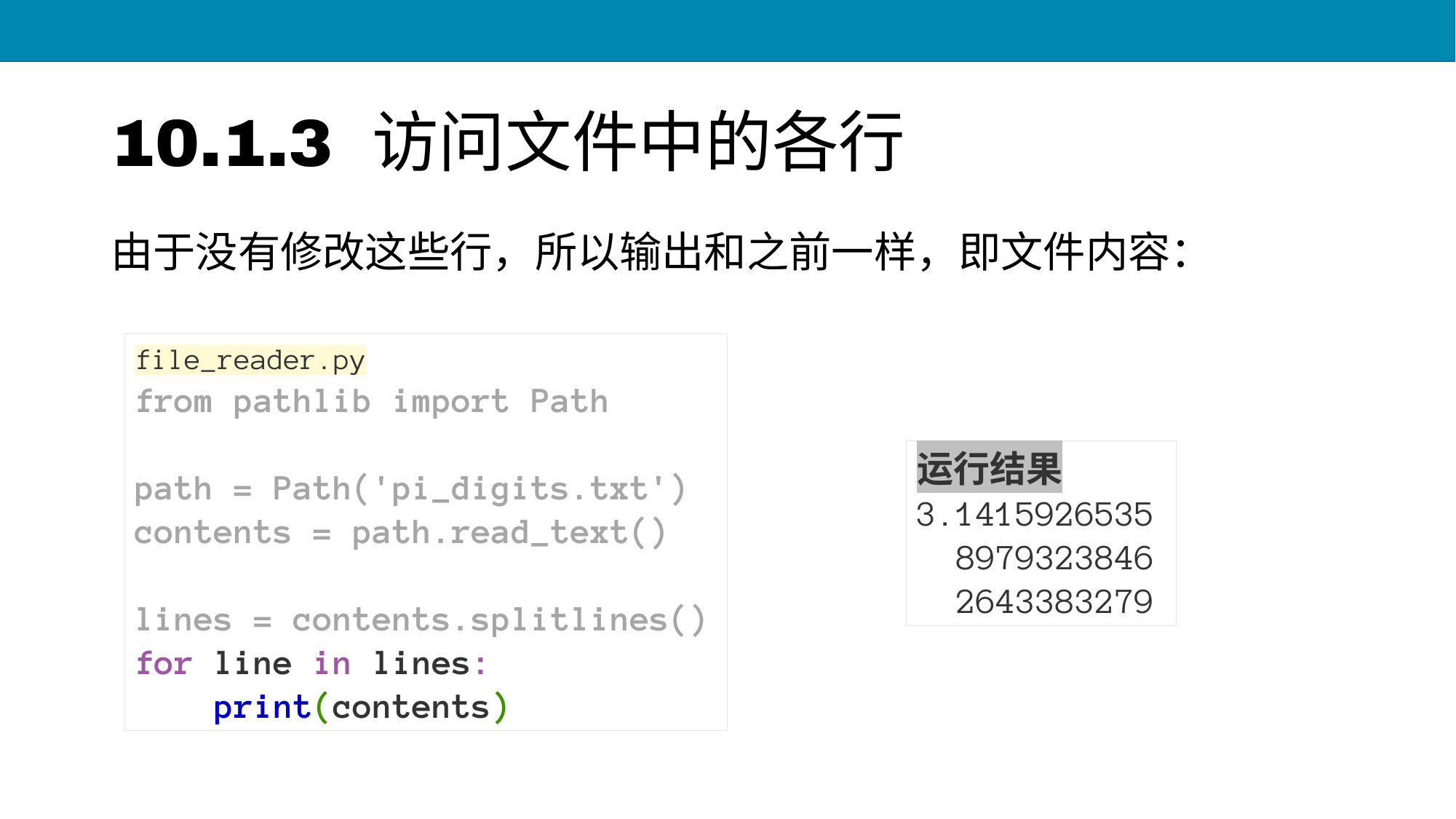

# 10.1.3 访问文件中的各行
由于没有修改这些行，所以输出和之前一样，即文件内容：

file_reader.py
from pathlib import Path
path = Path('pi_digits.txt')
contents = path.read_text()
lines = contents.splitlines()
for line in lines:
    print(contents)
运行结果
3.1415926535
  8979323846
  2643383279